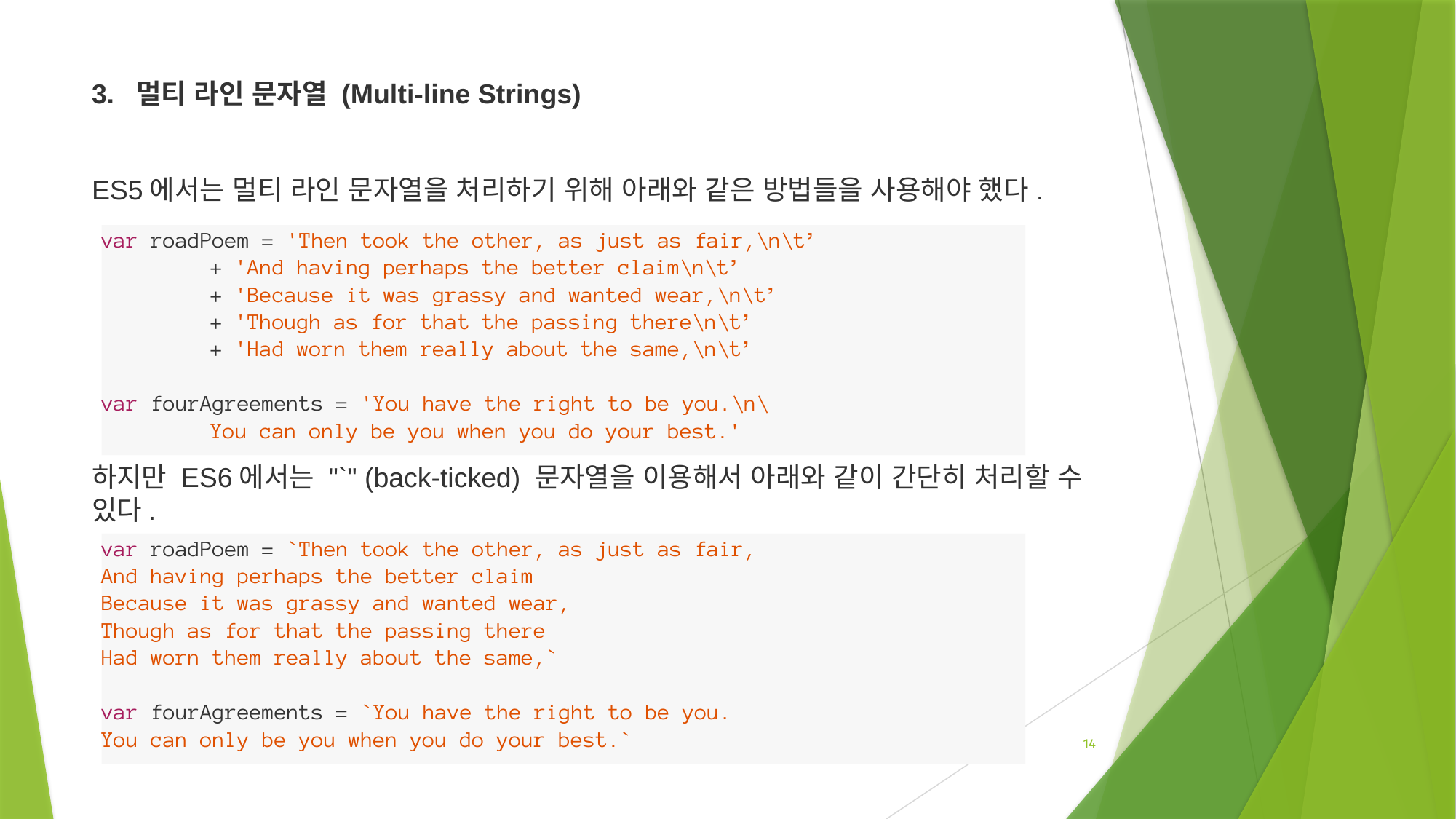

3.  멀티 라인 문자열 (Multi-line Strings)

ES5에서는 멀티 라인 문자열을 처리하기 위해 아래와 같은 방법들을 사용해야 했다.

하지만 ES6에서는 "`" (back-ticked) 문자열을 이용해서 아래와 같이 간단히 처리할 수 있다.

var roadPoem = 'Then took the other, as just as fair,\n\t’
	+ 'And having perhaps the better claim\n\t’
	+ 'Because it was grassy and wanted wear,\n\t’
	+ 'Though as for that the passing there\n\t’
	+ 'Had worn them really about the same,\n\t’

var fourAgreements = 'You have the right to be you.\n\
	You can only be you when you do your best.'
var roadPoem = `Then took the other, as just as fair,
And having perhaps the better claim
Because it was grassy and wanted wear,
Though as for that the passing there
Had worn them really about the same,`

var fourAgreements = `You have the right to be you.
You can only be you when you do your best.`
14